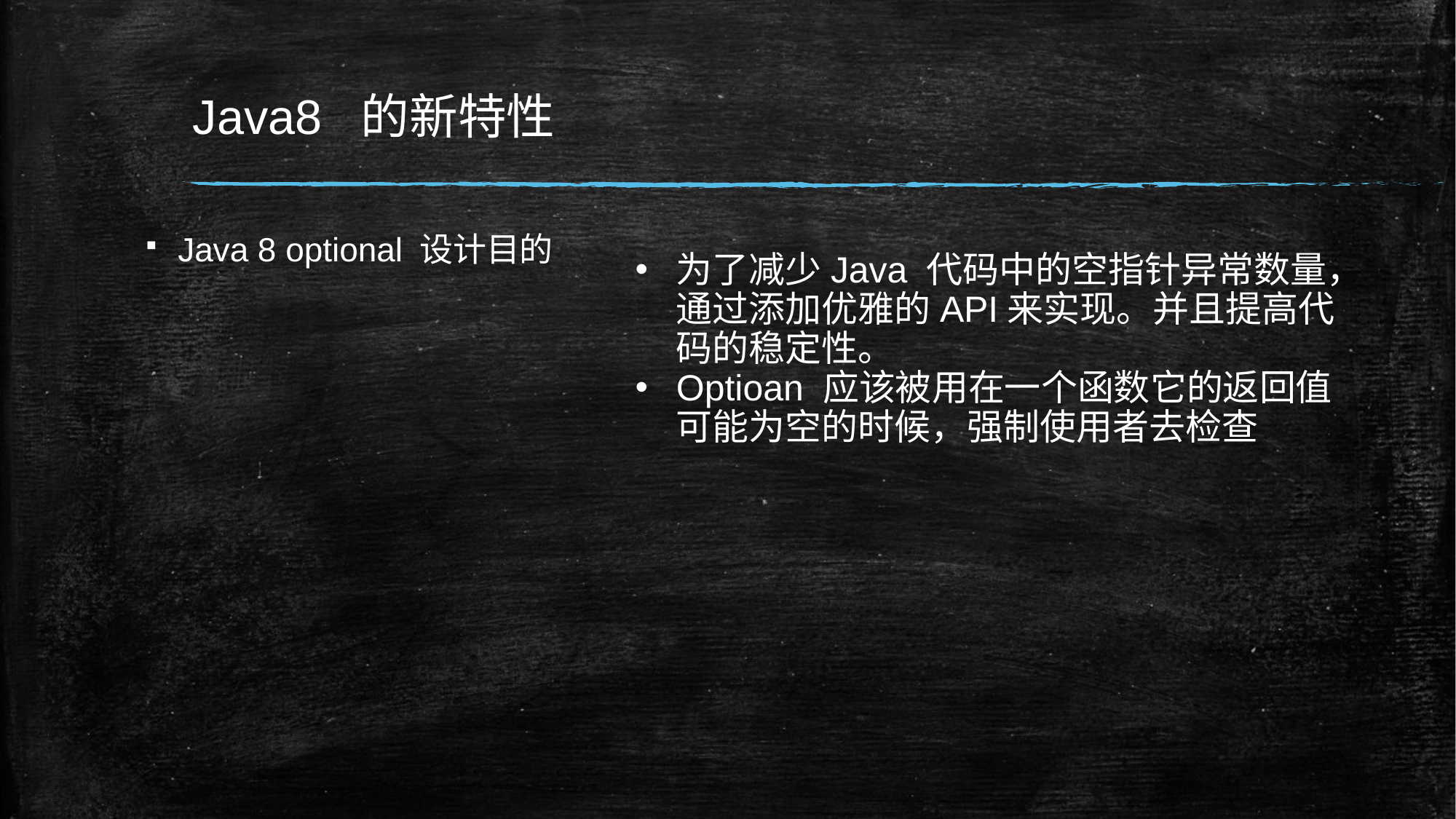

# Java8  的新特性
Java 8 optional 设计目的
为了减少Java 代码中的空指针异常数量，通过添加优雅的API来实现。并且提高代码的稳定性。
Optioan 应该被用在一个函数它的返回值可能为空的时候，强制使用者去检查